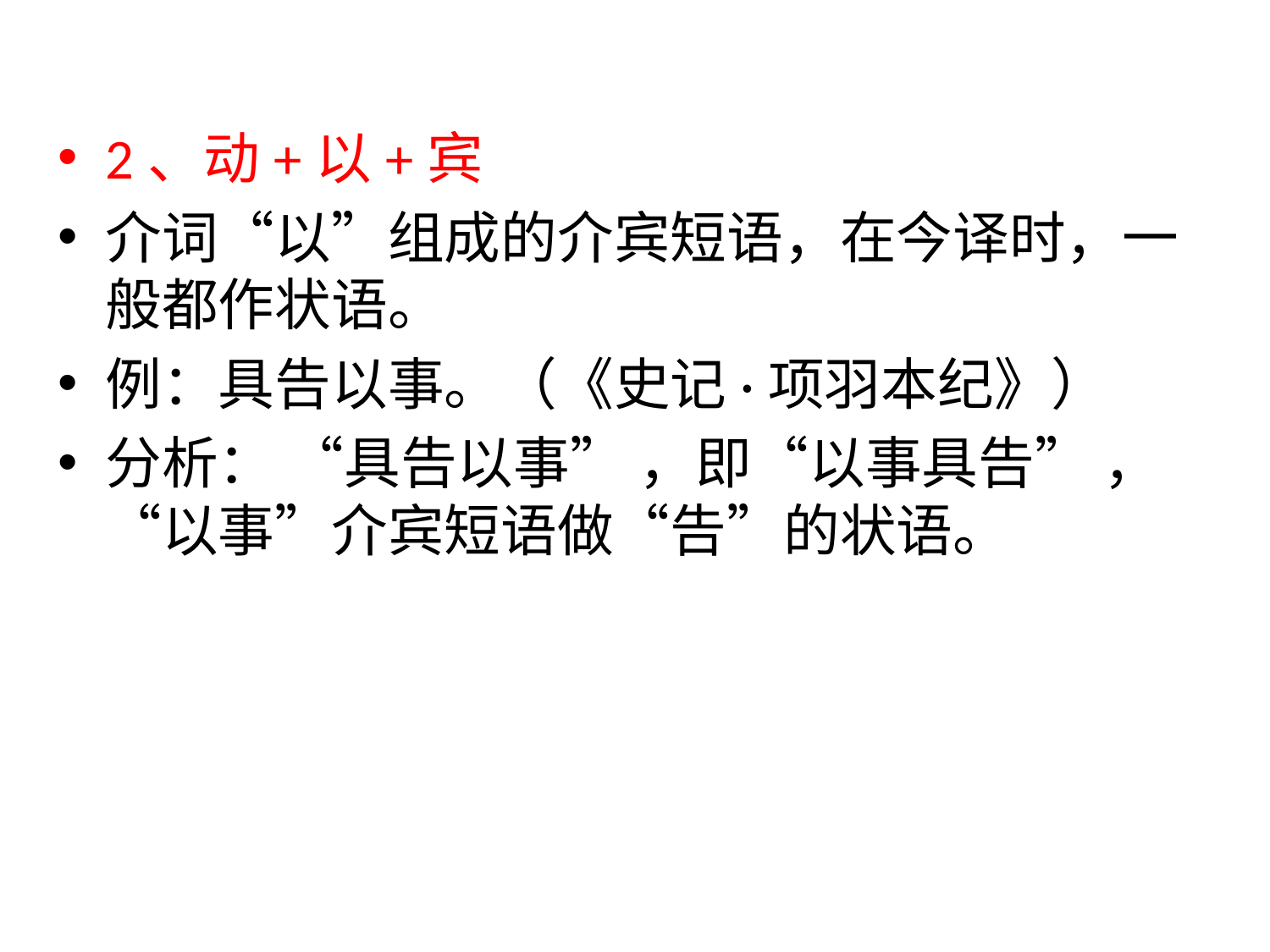

2、动+以+宾
介词“以”组成的介宾短语，在今译时，一般都作状语。
例：具告以事。（《史记·项羽本纪》）
分析： “具告以事” ，即“以事具告” ，“以事”介宾短语做“告”的状语。